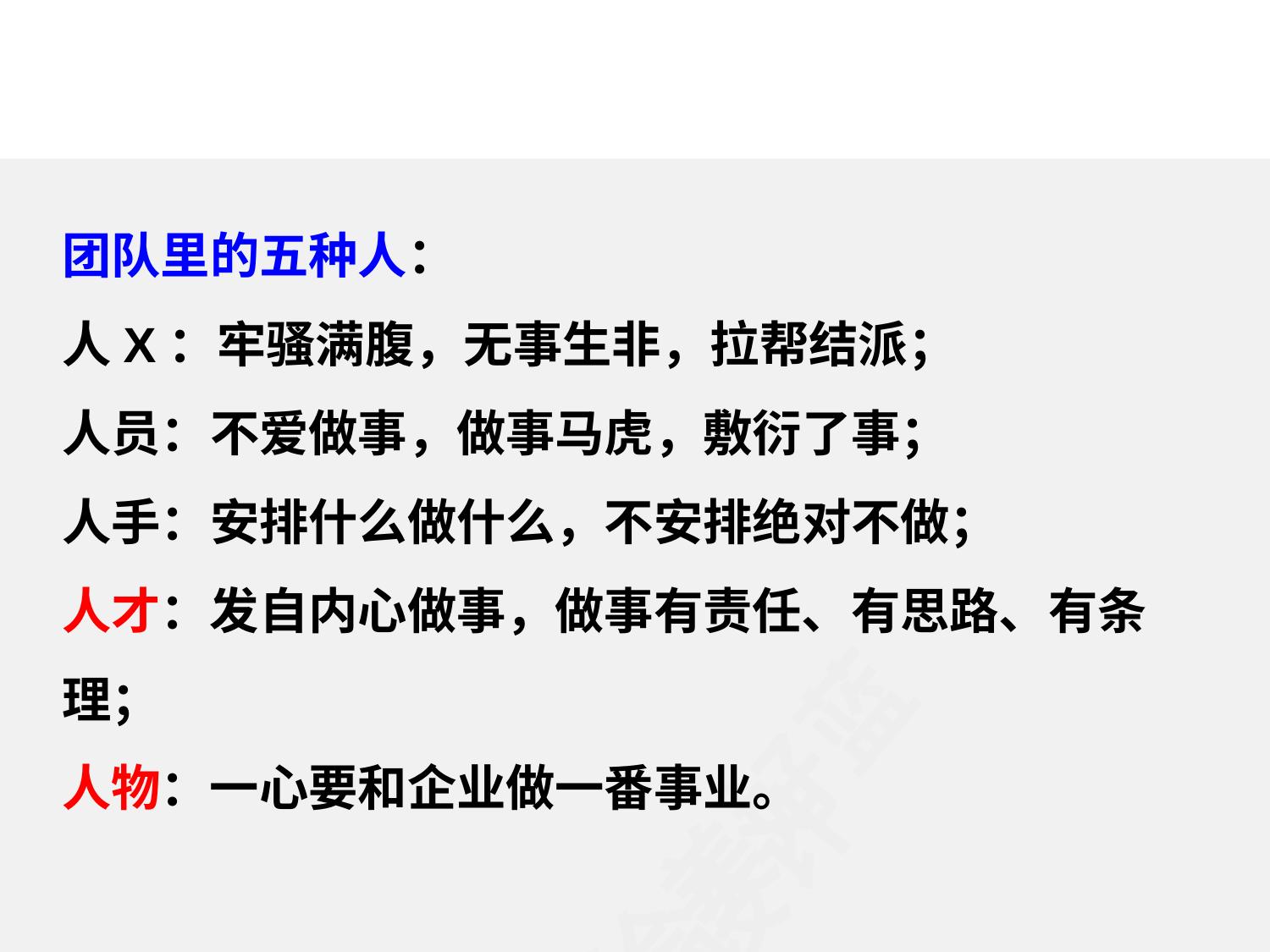

团队里的五种人：
人X：牢骚满腹，无事生非，拉帮结派；
人员：不爱做事，做事马虎，敷衍了事；
人手：安排什么做什么，不安排绝对不做；
人才：发自内心做事，做事有责任、有思路、有条理；
人物：一心要和企业做一番事业。